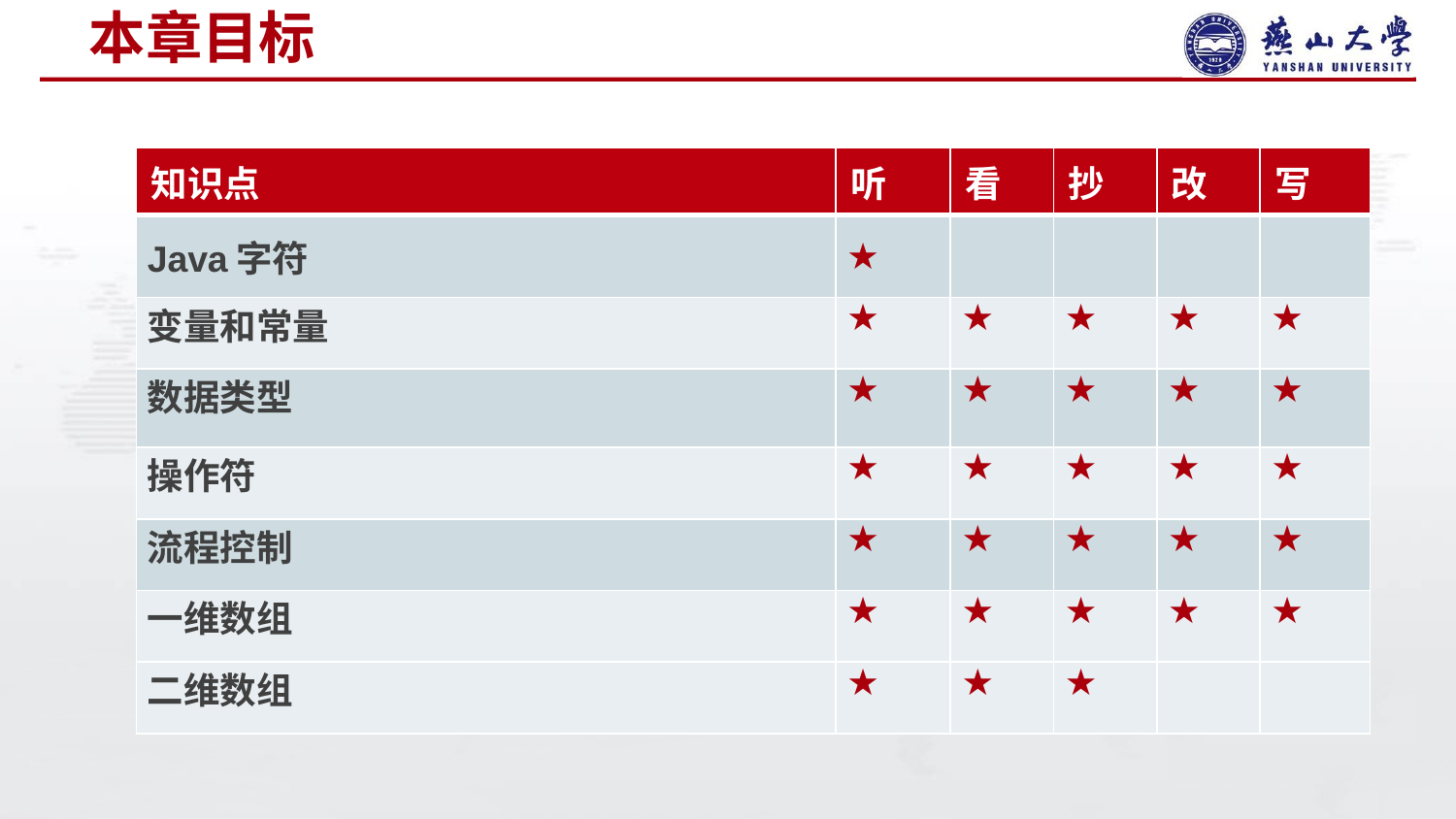

# 本章目标

| 知识点 | 听 | 看 | 抄 | 改 | 写 |
| --- | --- | --- | --- | --- | --- |
| Java字符 | ★ |  |  |  |  |
| 变量和常量 | ★ | ★ | ★ | ★ | ★ |
| 数据类型 | ★ | ★ | ★ | ★ | ★ |
| 操作符 | ★ | ★ | ★ | ★ | ★ |
| 流程控制 | ★ | ★ | ★ | ★ | ★ |
| 一维数组 | ★ | ★ | ★ | ★ | ★ |
| 二维数组 | ★ | ★ | ★ |  |  |